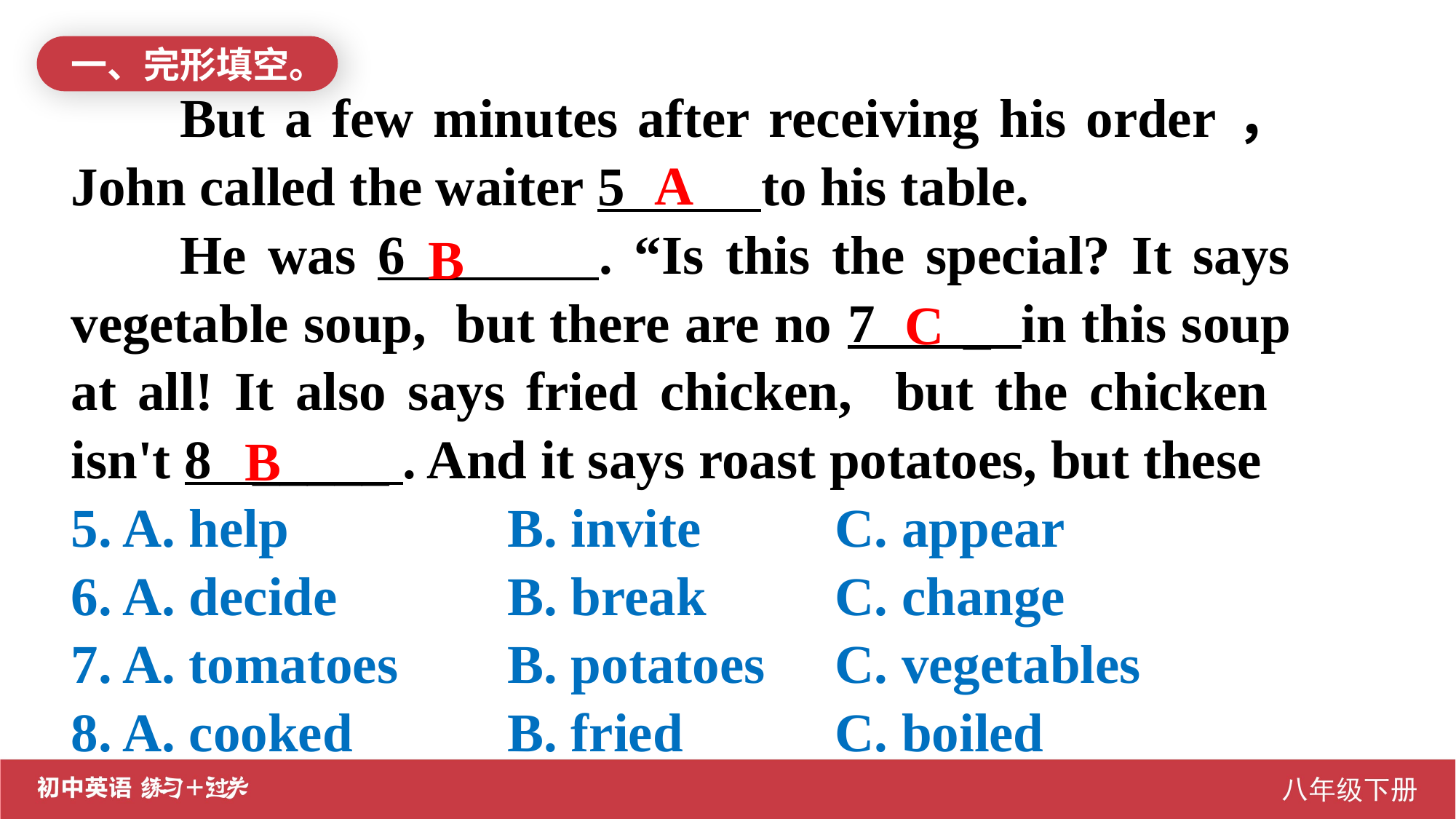

一、完形填空。
	But a few minutes after receiving his order， John called the waiter 5          to his table.
	He was 6         . “Is this the special? It says vegetable soup,  but there are no 7      _  in this soup at all! It also says fried chicken,  but the chicken  isn't 8   _____ . And it says roast potatoes, but these
5. A. help		B. invite		C. appear
6. A. decide		B. break		C. change
7. A. tomatoes	B. potatoes	C. vegetables
8. A. cooked		B. fried		C. boiled
A
B
C
B